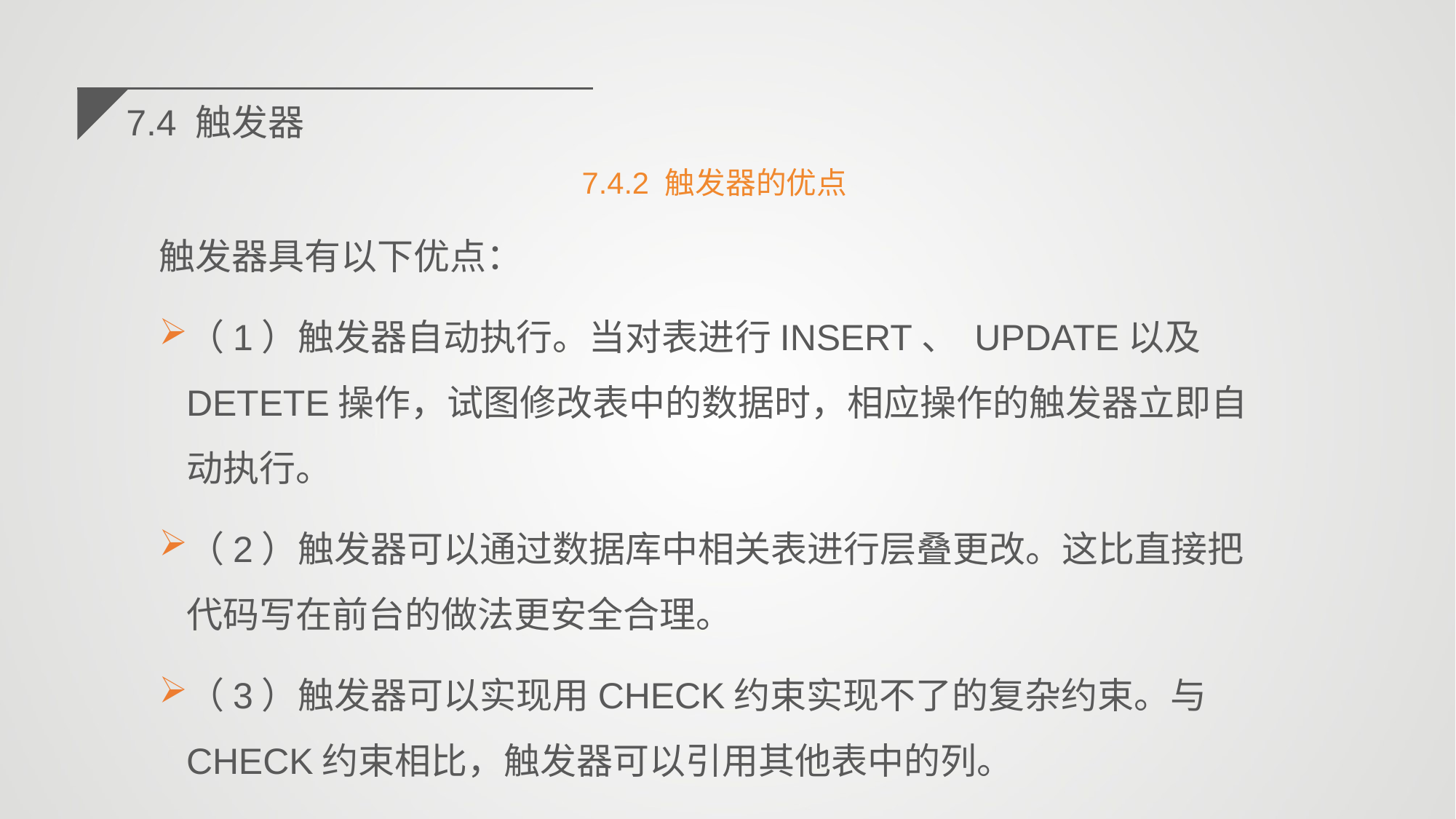

7.4 触发器

7.4.2 触发器的优点
触发器具有以下优点：
（1）触发器自动执行。当对表进行INSERT、 UPDATE以及DETETE操作，试图修改表中的数据时，相应操作的触发器立即自动执行。
（2）触发器可以通过数据库中相关表进行层叠更改。这比直接把代码写在前台的做法更安全合理。
（3）触发器可以实现用CHECK约束实现不了的复杂约束。与CHECK约束相比，触发器可以引用其他表中的列。
（4）触发器可以维护冗余数据，实现外键级联选项等。